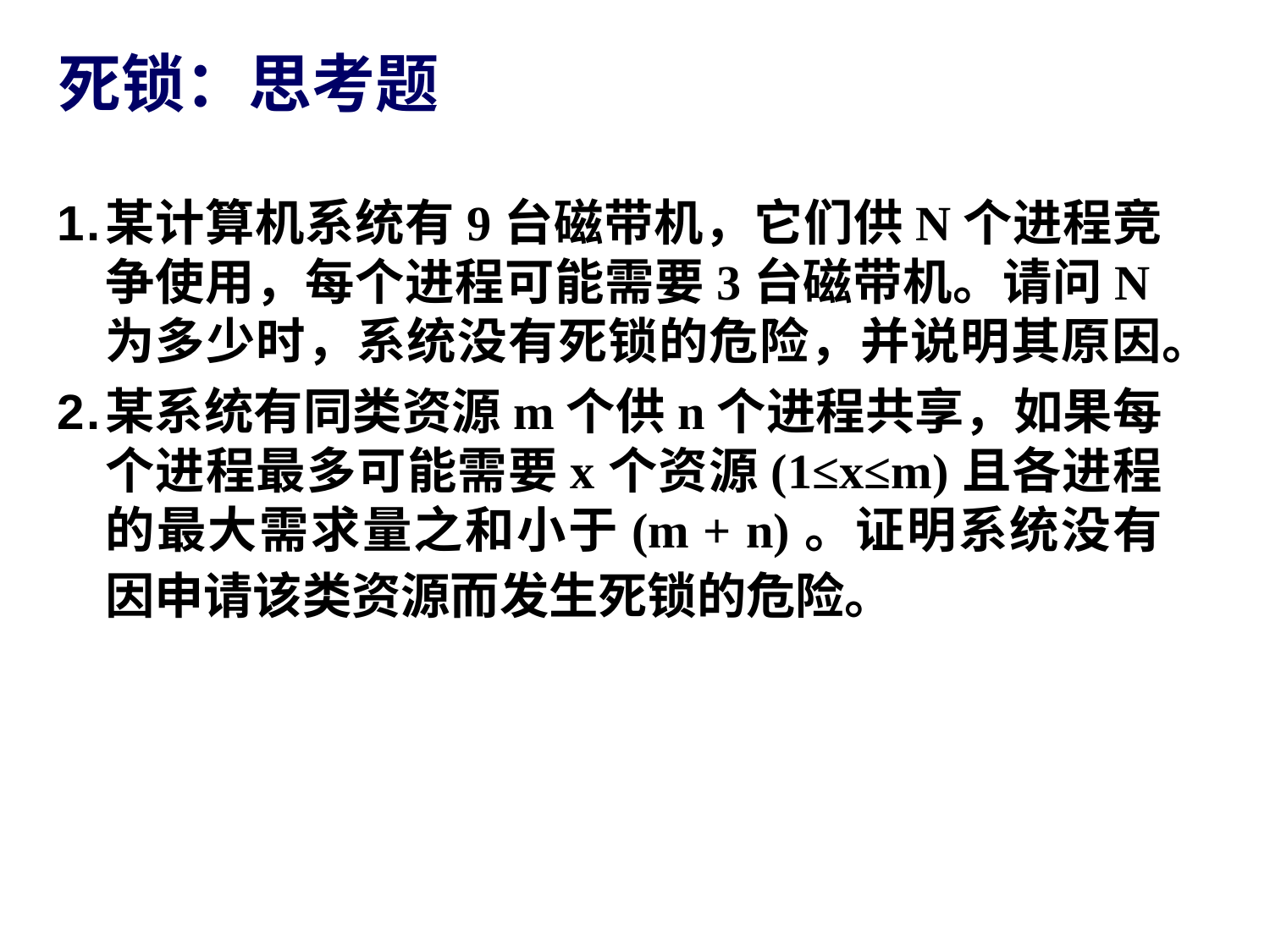

死锁：思考题
某计算机系统有9台磁带机，它们供N个进程竞争使用，每个进程可能需要3台磁带机。请问N为多少时，系统没有死锁的危险，并说明其原因。
某系统有同类资源m个供n个进程共享，如果每个进程最多可能需要x个资源(1≤x≤m)且各进程的最大需求量之和小于(m + n)。证明系统没有因申请该类资源而发生死锁的危险。
129